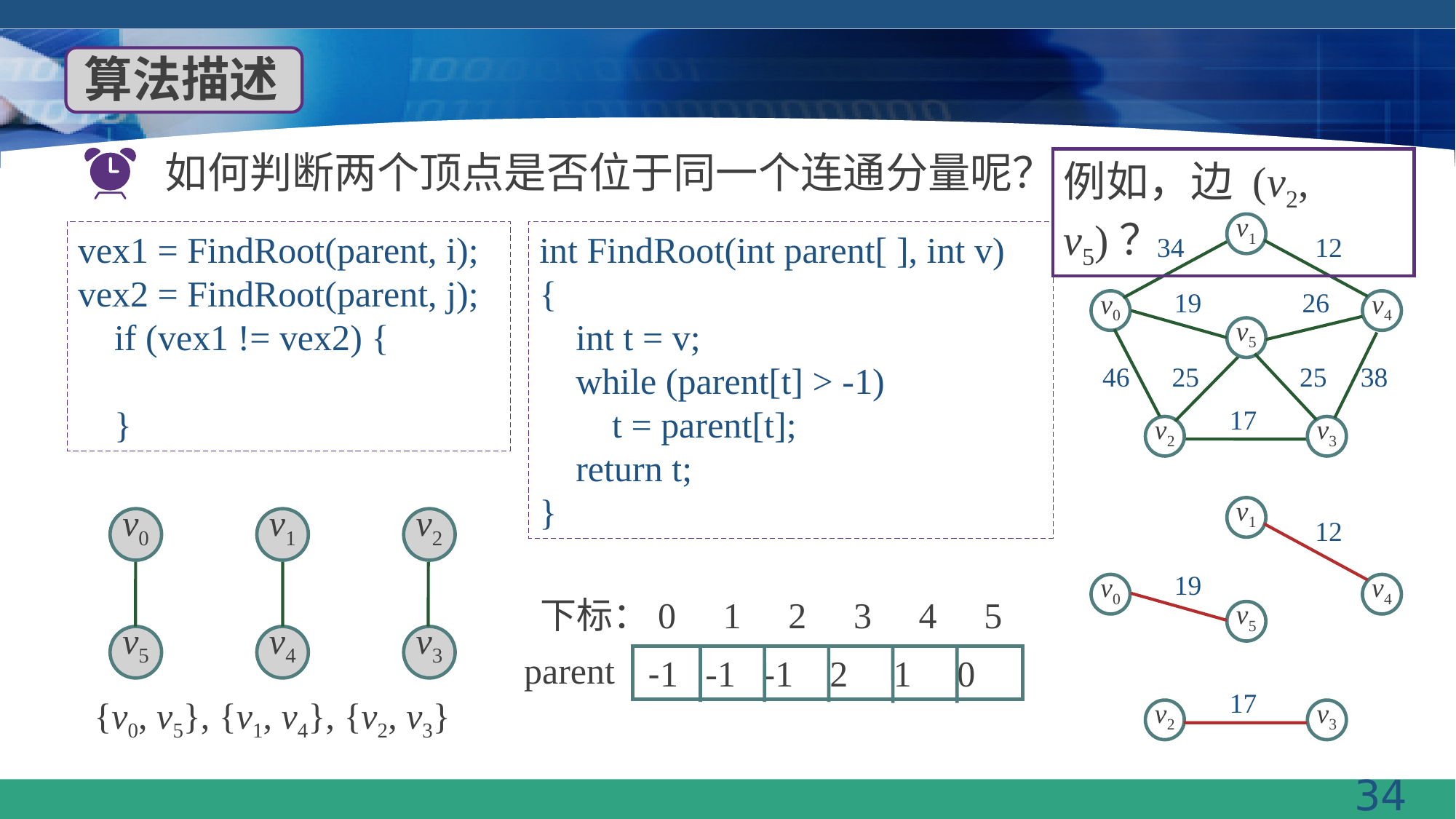

算法描述

如何判断两个顶点是否位于同一个连通分量呢？

例如，边 (v2, v5)？
v1
34
12

19
26
v0
v4

v5

46
25
25
38
17
v2
v3

int FindRoot(int parent[ ], int v)
{
    int t = v;
    while (parent[t] > -1)
        t = parent[t];
    return t;
}
vex1 = FindRoot(parent, i);
vex2 = FindRoot(parent, j);
    if (vex1 != vex2) {

    }
v1
v0
v4
v5
v2
v3
v0
v1
v2

v5
v4
v3
{v0, v5}, {v1, v4}, {v2, v3}
12

19
下标：0     1     2     3     4     5
parent
-1   -1   -1    2     1     0

17